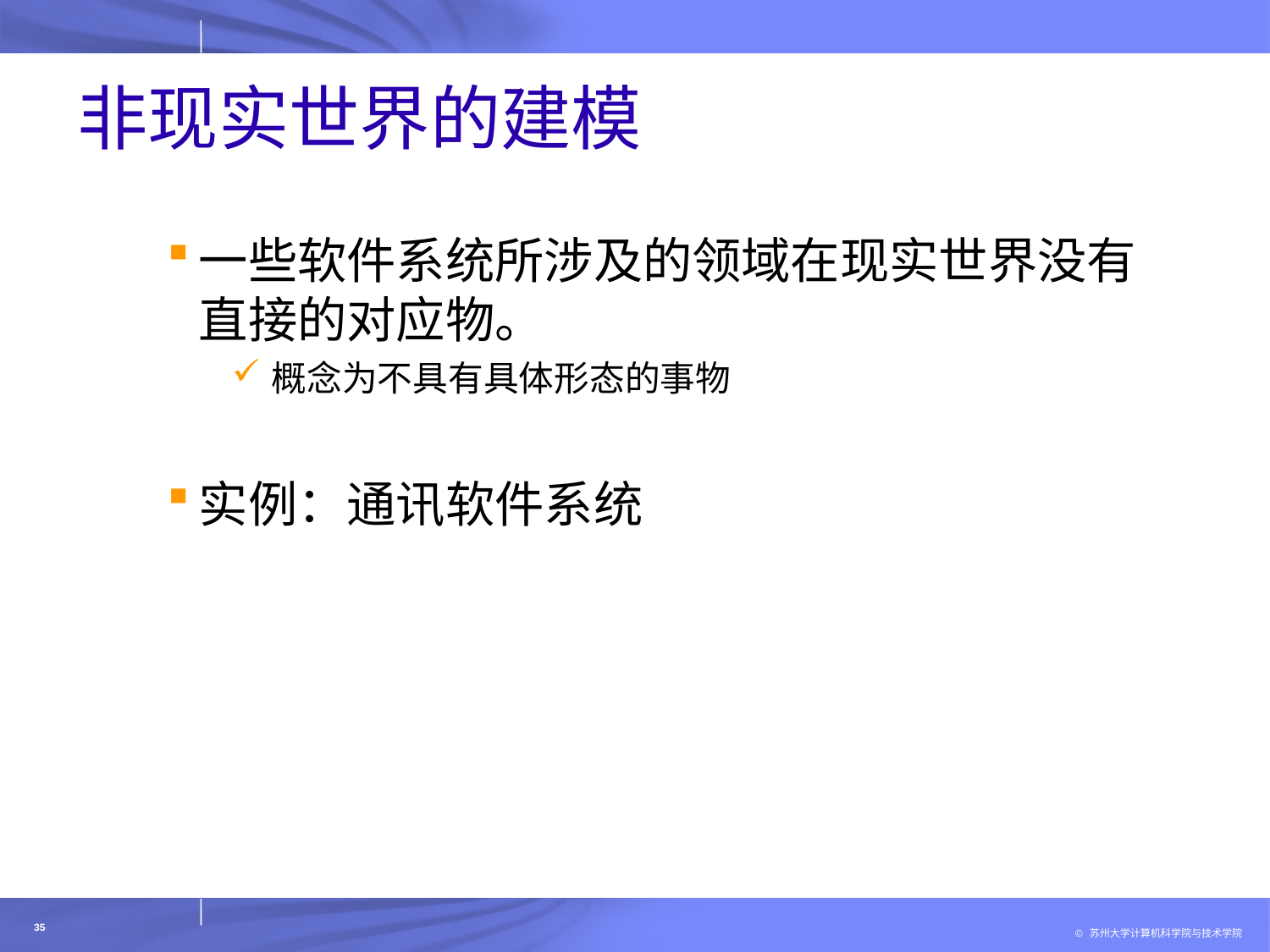

# 非现实世界的建模
一些软件系统所涉及的领域在现实世界没有直接的对应物。
概念为不具有具体形态的事物

实例：通讯软件系统
35